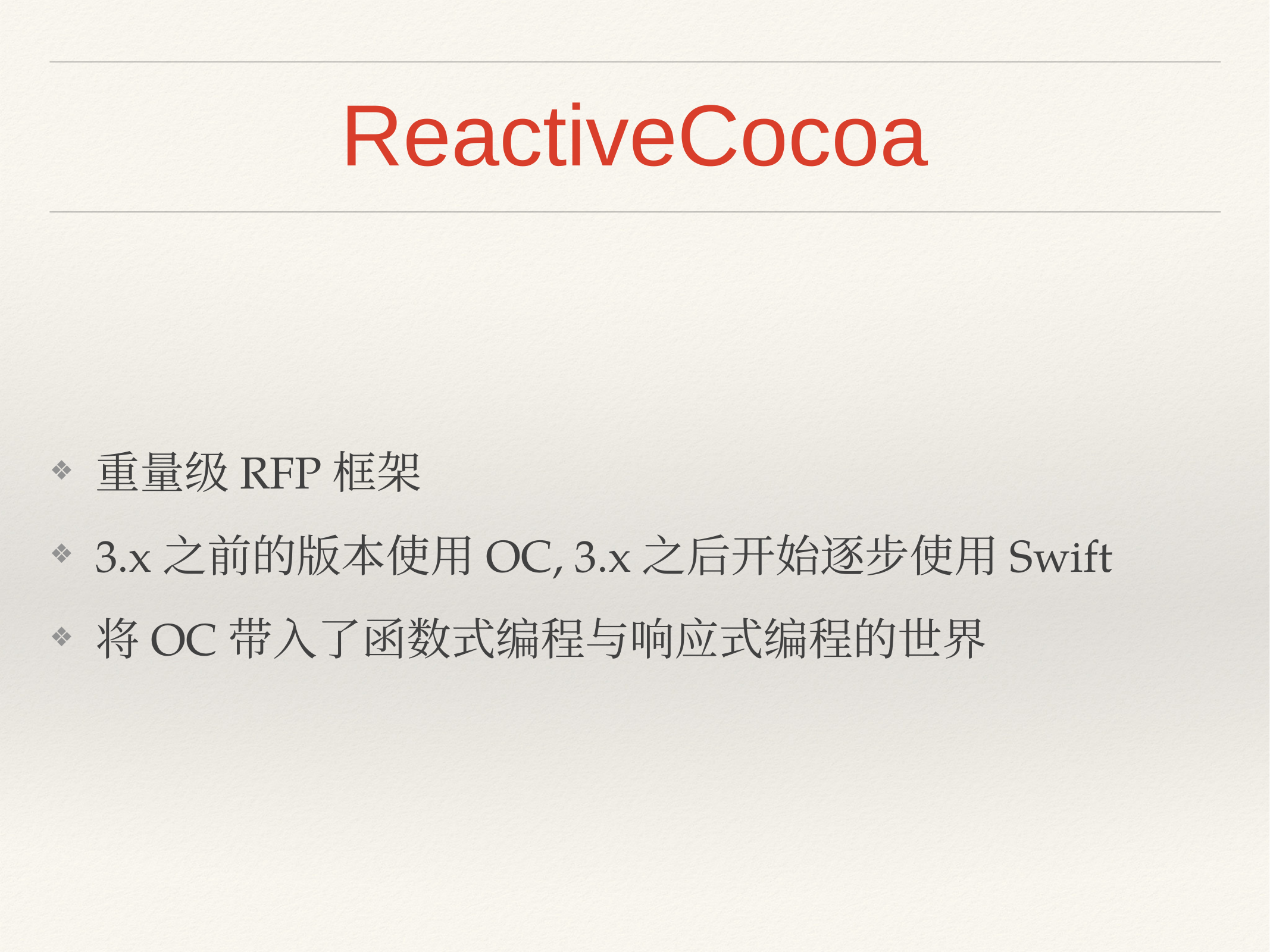

# ReactiveCocoa
重量级RFP框架
3.x之前的版本使用OC, 3.x之后开始逐步使用Swift
将OC带入了函数式编程与响应式编程的世界